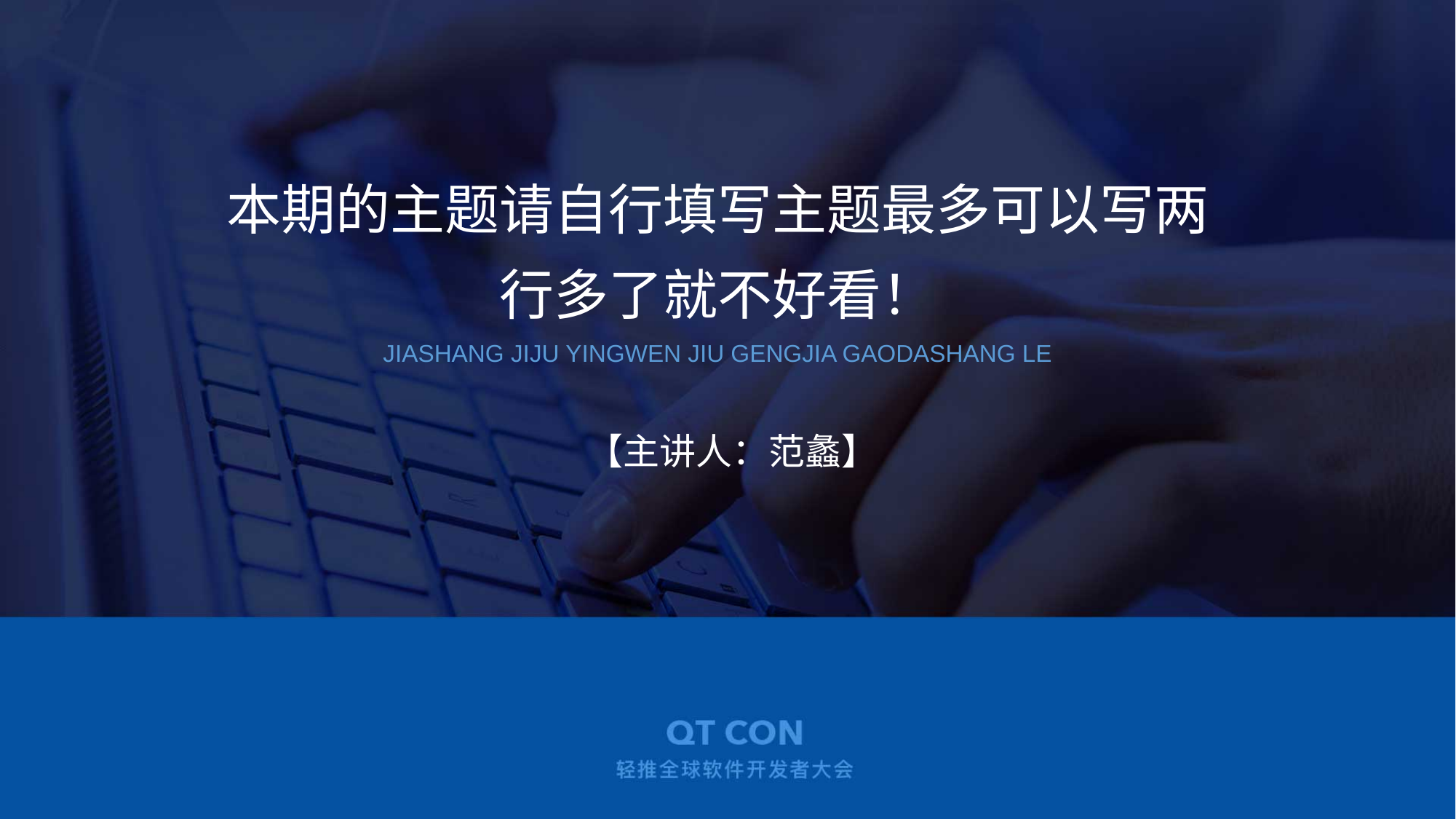

本期的主题请自行填写主题最多可以写两行多了就不好看！
JIASHANG JIJU YINGWEN JIU GENGJIA GAODASHANG LE
【主讲人：范蠡】